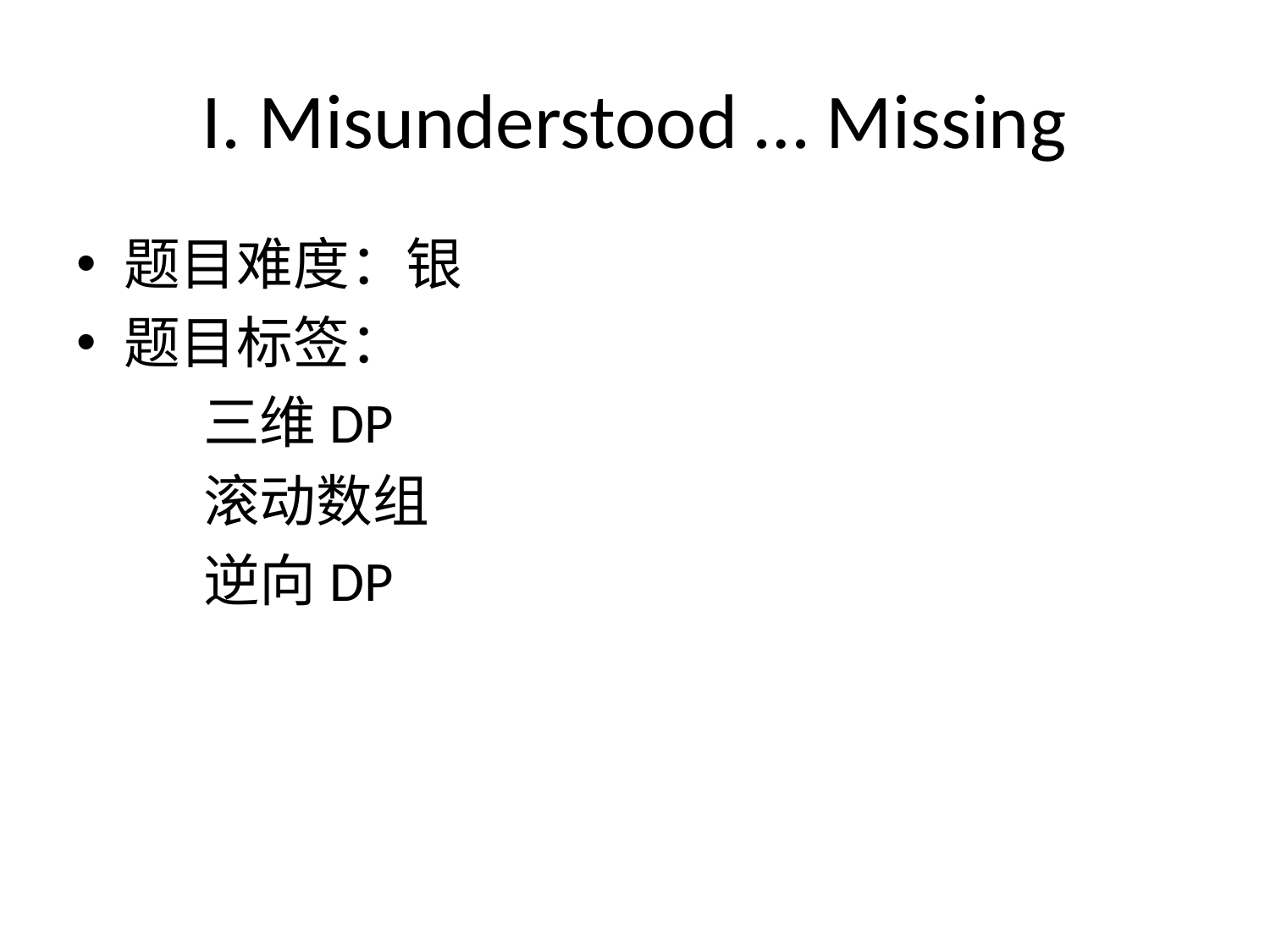

# I. Misunderstood … Missing
题目难度：银
题目标签：
	三维DP
	滚动数组
	逆向DP